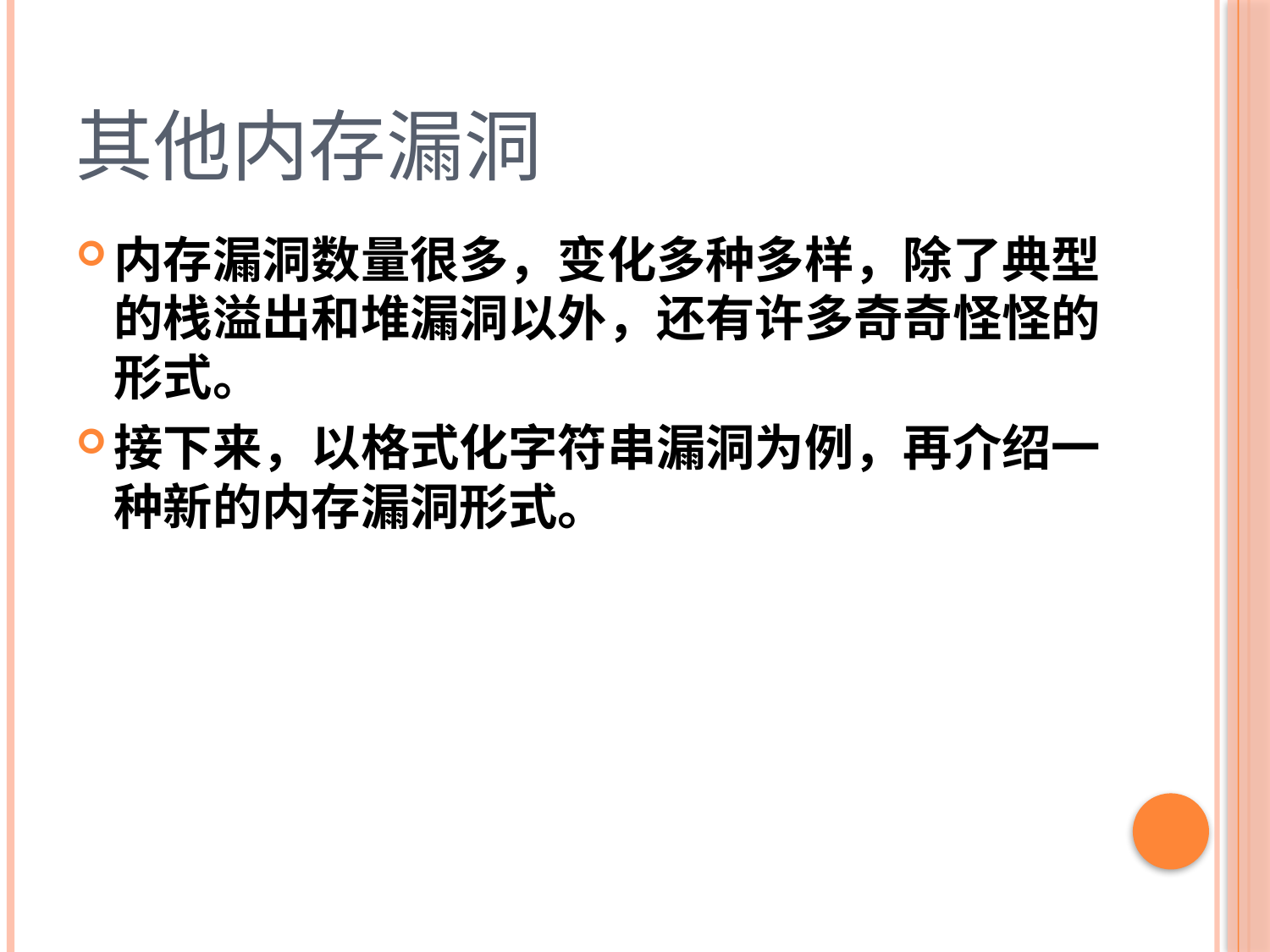

# 其他内存漏洞
内存漏洞数量很多，变化多种多样，除了典型的栈溢出和堆漏洞以外，还有许多奇奇怪怪的形式。
接下来，以格式化字符串漏洞为例，再介绍一种新的内存漏洞形式。